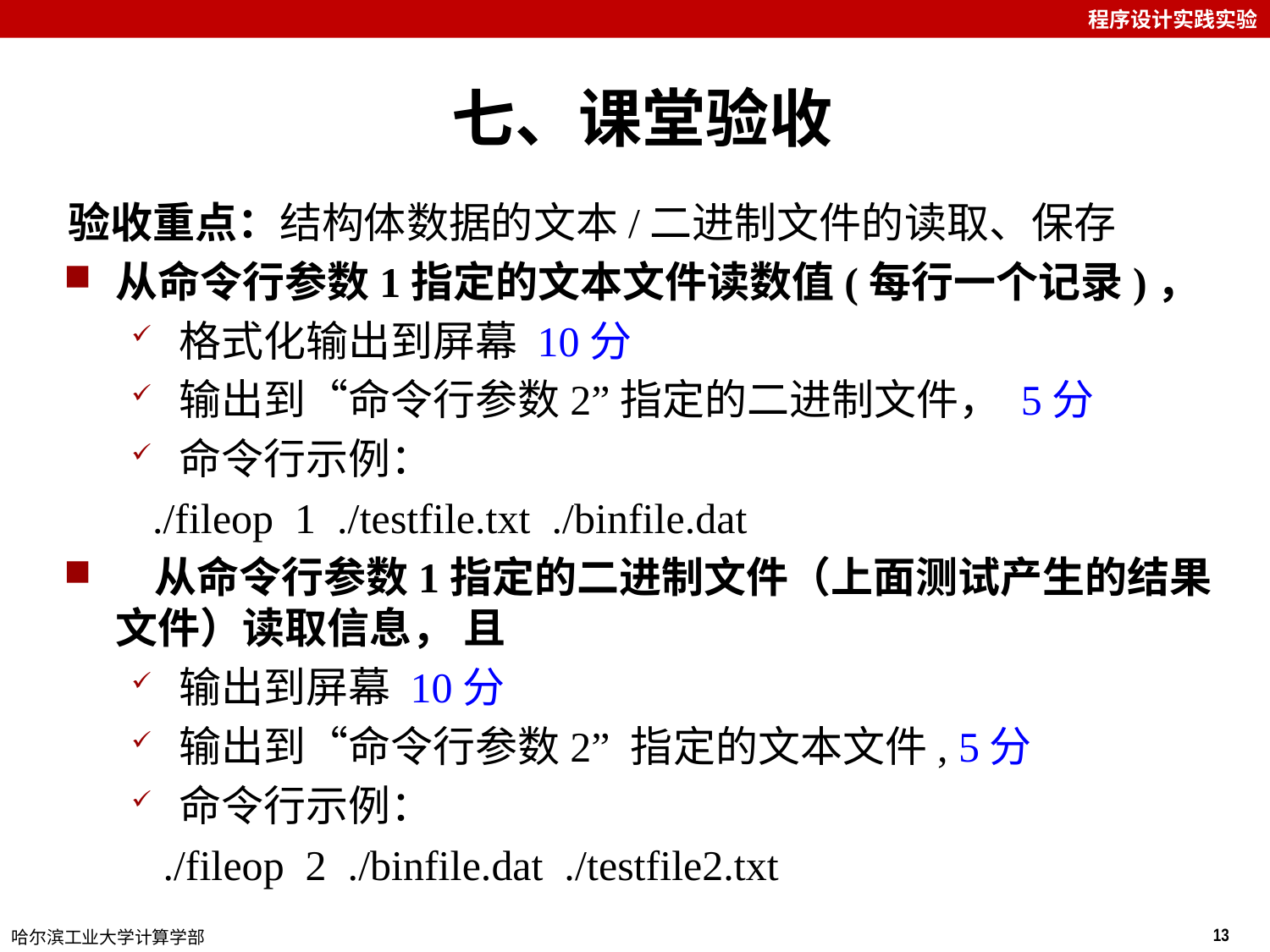

# 七、课堂验收
验收重点：结构体数据的文本/二进制文件的读取、保存
从命令行参数1指定的文本文件读数值(每行一个记录)，
格式化输出到屏幕 10分
输出到“命令行参数2”指定的二进制文件， 5分
命令行示例：
  ./fileop  1  ./testfile.txt  ./binfile.dat
   从命令行参数1指定的二进制文件（上面测试产生的结果文件）读取信息， 且
输出到屏幕 10分
输出到“命令行参数2” 指定的文本文件, 5分
命令行示例：
   ./fileop  2  ./binfile.dat  ./testfile2.txt